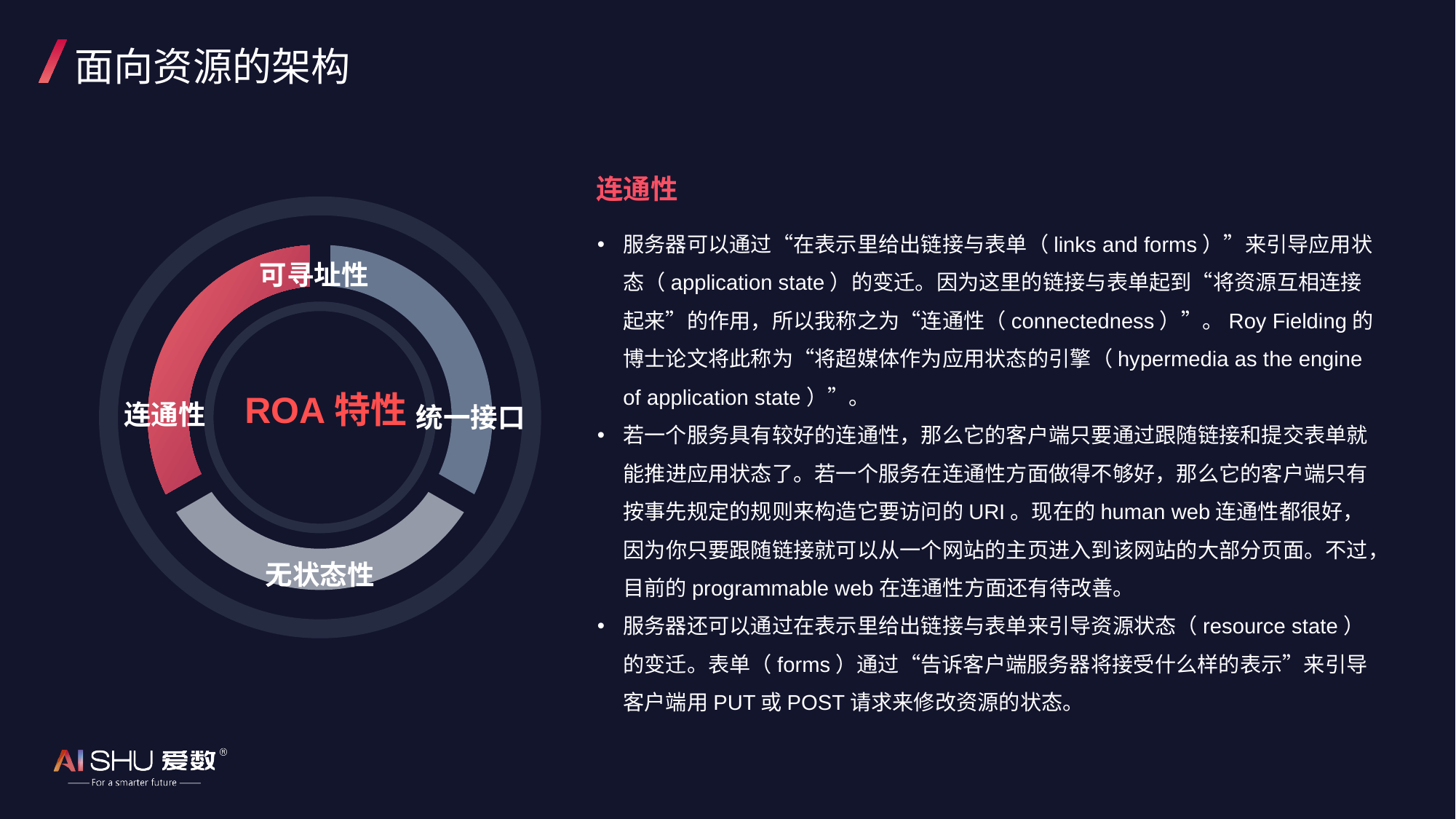

# 面向资源的架构
连通性

ROA特性
服务器可以通过“在表示里给出链接与表单（links and forms）”来引导应用状态（application state）的变迁。因为这里的链接与表单起到“将资源互相连接起来”的作用，所以我称之为“连通性（connectedness）”。Roy Fielding的博士论文将此称为“将超媒体作为应用状态的引擎（hypermedia as the engine of application state）”。
若一个服务具有较好的连通性，那么它的客户端只要通过跟随链接和提交表单就能推进应用状态了。若一个服务在连通性方面做得不够好，那么它的客户端只有按事先规定的规则来构造它要访问的URI。现在的human web连通性都很好，因为你只要跟随链接就可以从一个网站的主页进入到该网站的大部分页面。不过，目前的programmable web在连通性方面还有待改善。
服务器还可以通过在表示里给出链接与表单来引导资源状态（resource state）的变迁。表单（forms）通过“告诉客户端服务器将接受什么样的表示”来引导客户端用PUT或POST请求来修改资源的状态。
可寻址性
连通性
统一接口
无状态性